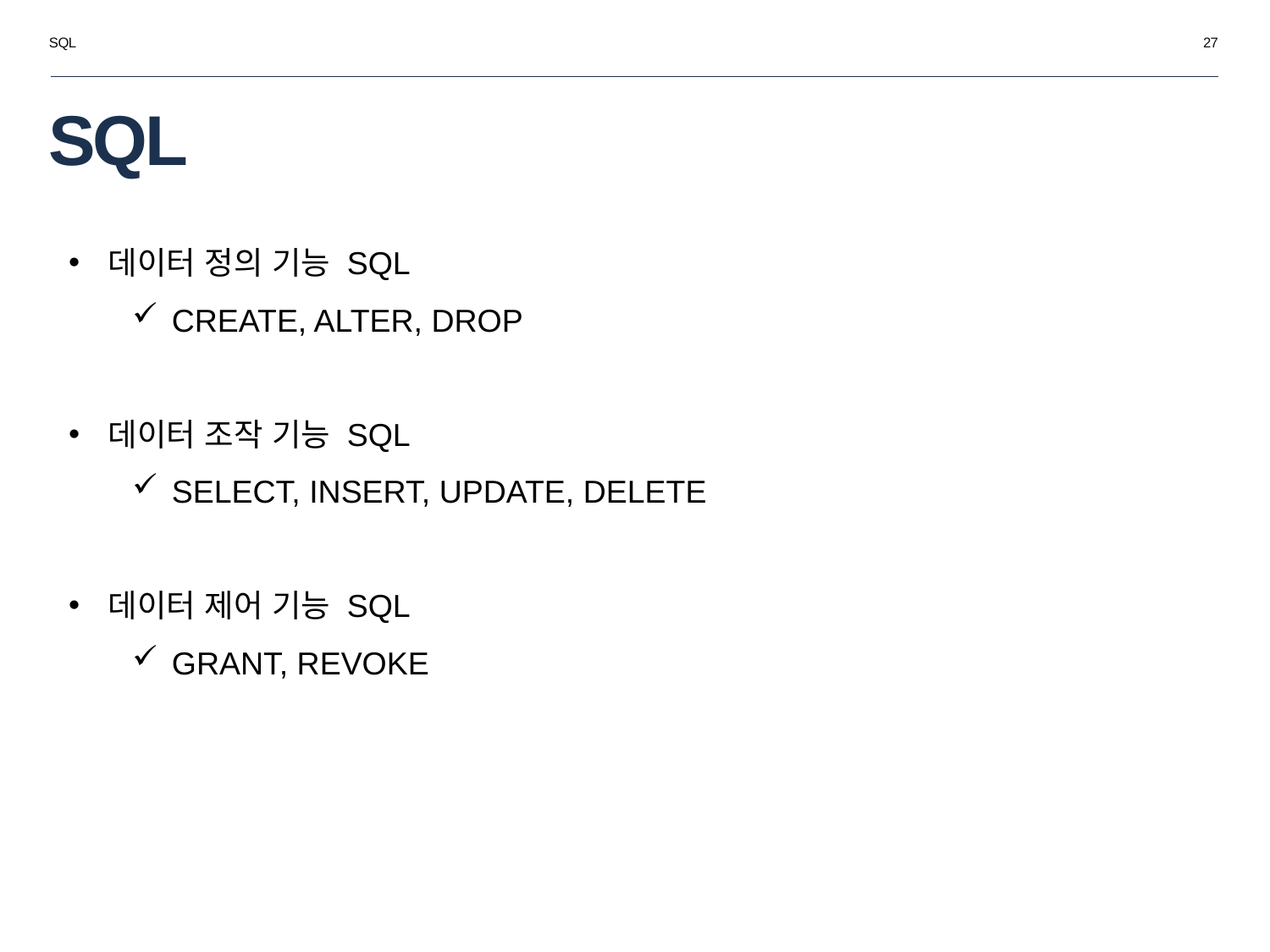

SQL
27
# SQL
데이터 정의 기능 SQL
CREATE, ALTER, DROP

데이터 조작 기능 SQL
SELECT, INSERT, UPDATE, DELETE

데이터 제어 기능 SQL
GRANT, REVOKE